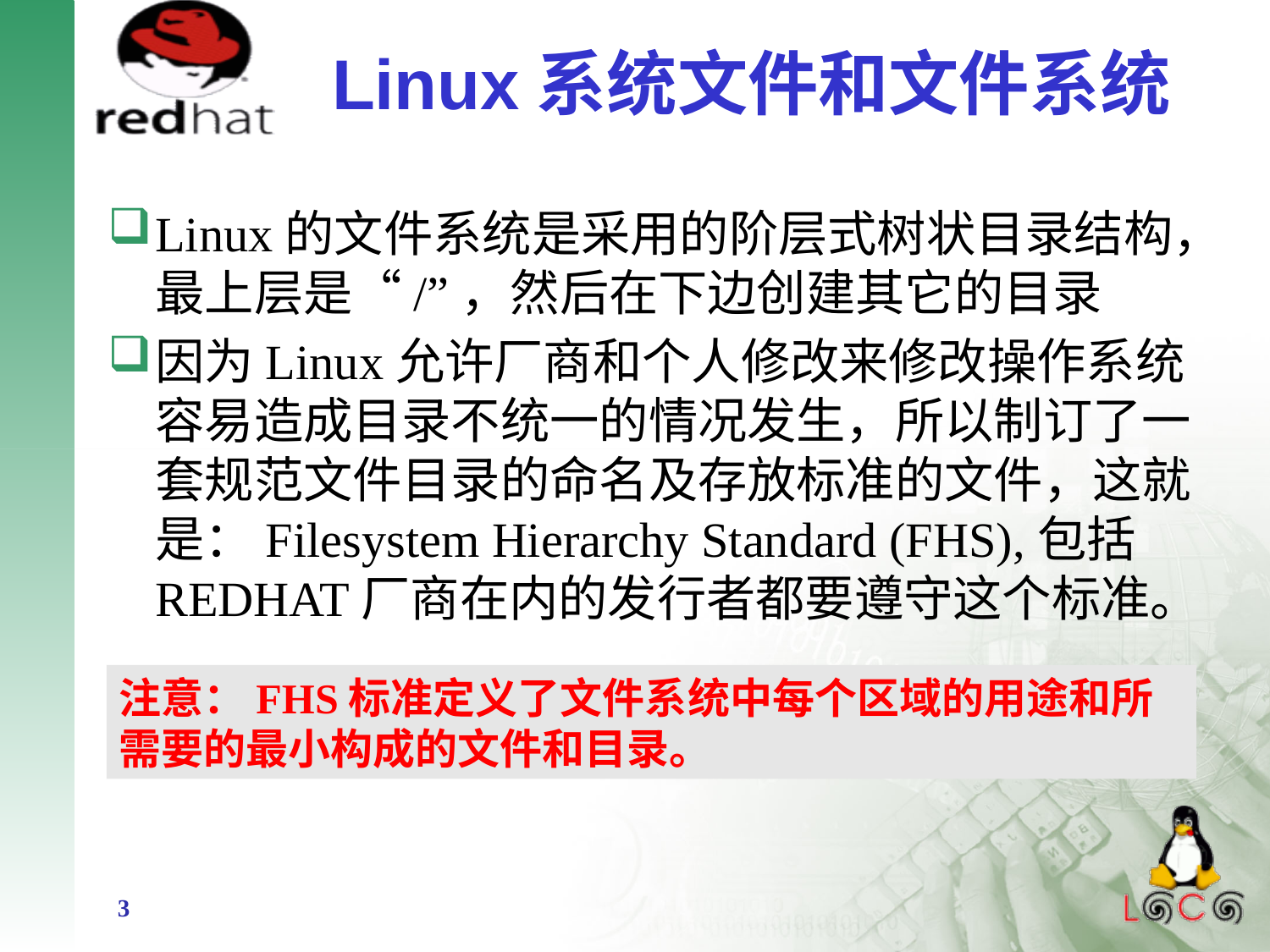

# Linux系统文件和文件系统
Linux的文件系统是采用的阶层式树状目录结构，最上层是“/”，然后在下边创建其它的目录
因为Linux允许厂商和个人修改来修改操作系统容易造成目录不统一的情况发生，所以制订了一套规范文件目录的命名及存放标准的文件，这就是：Filesystem Hierarchy Standard (FHS),包括REDHAT厂商在内的发行者都要遵守这个标准。

注意：FHS标准定义了文件系统中每个区域的用途和所需要的最小构成的文件和目录。
3